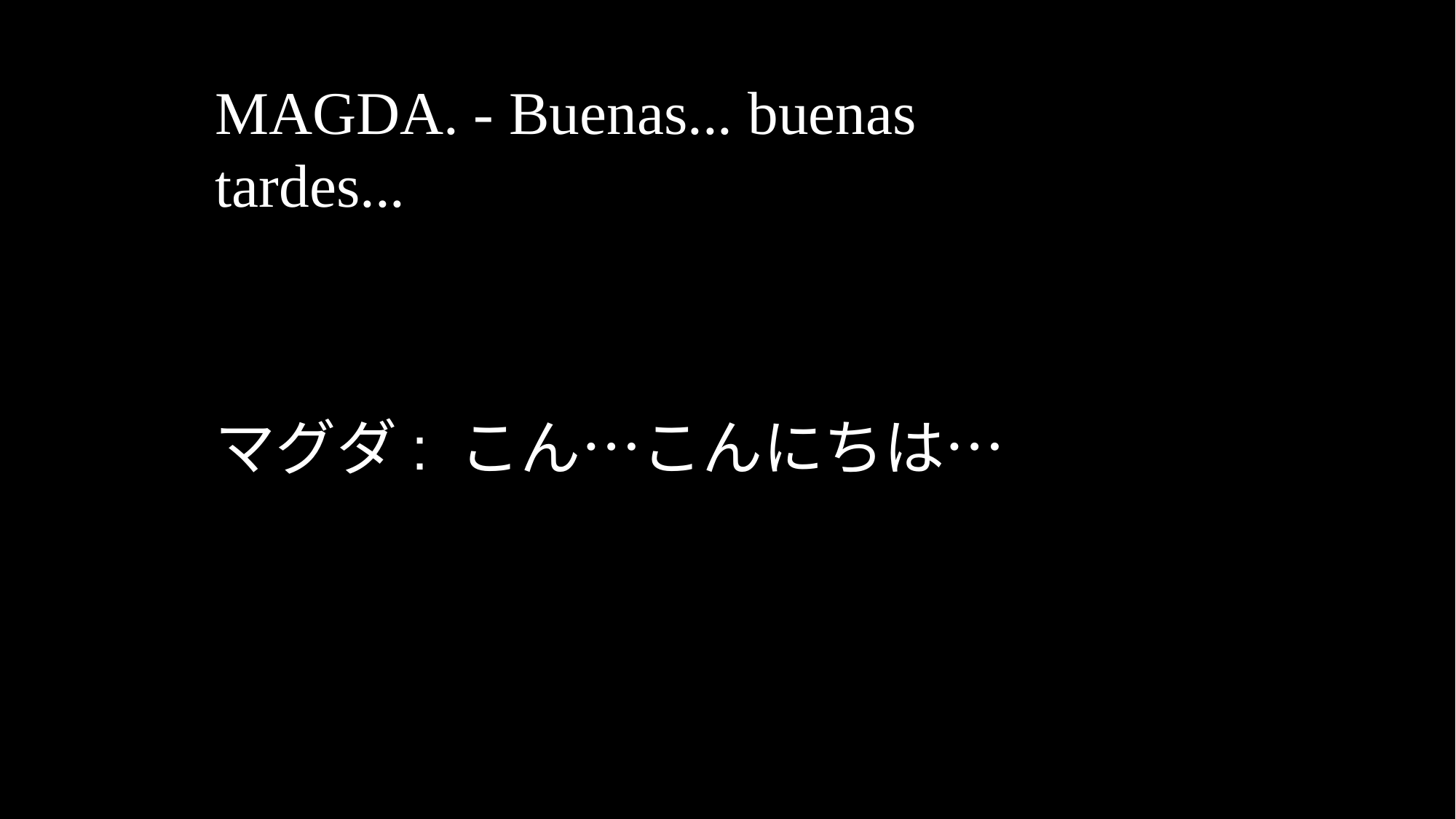

MAGDA. - Buenas... buenas tardes...

マグダ: こん⋯こんにちは⋯